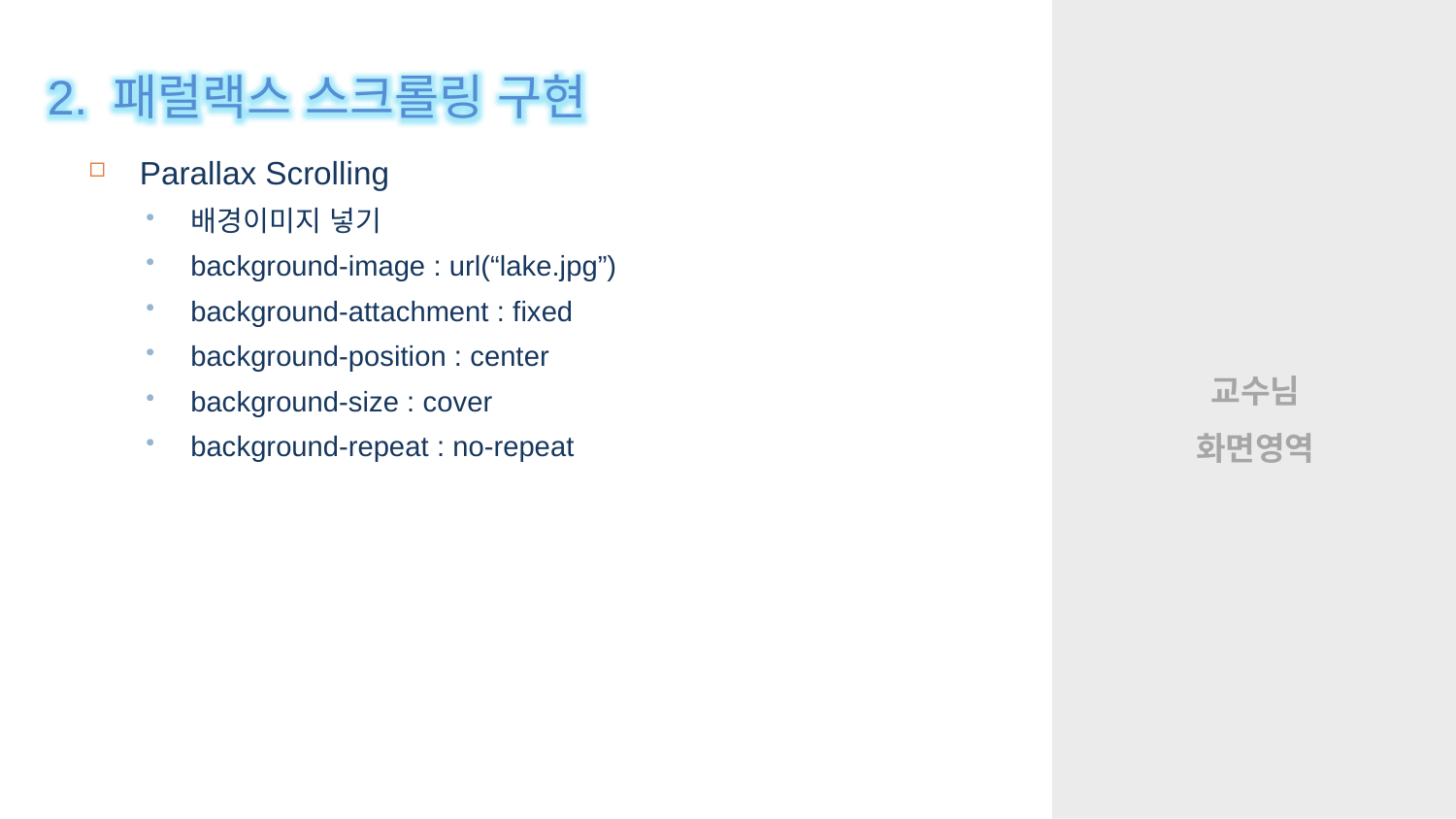

2. 패럴랙스 스크롤링 구현
Parallax Scrolling
배경이미지 넣기
background-image : url(“lake.jpg”)
background-attachment : fixed
background-position : center
background-size : cover
background-repeat : no-repeat